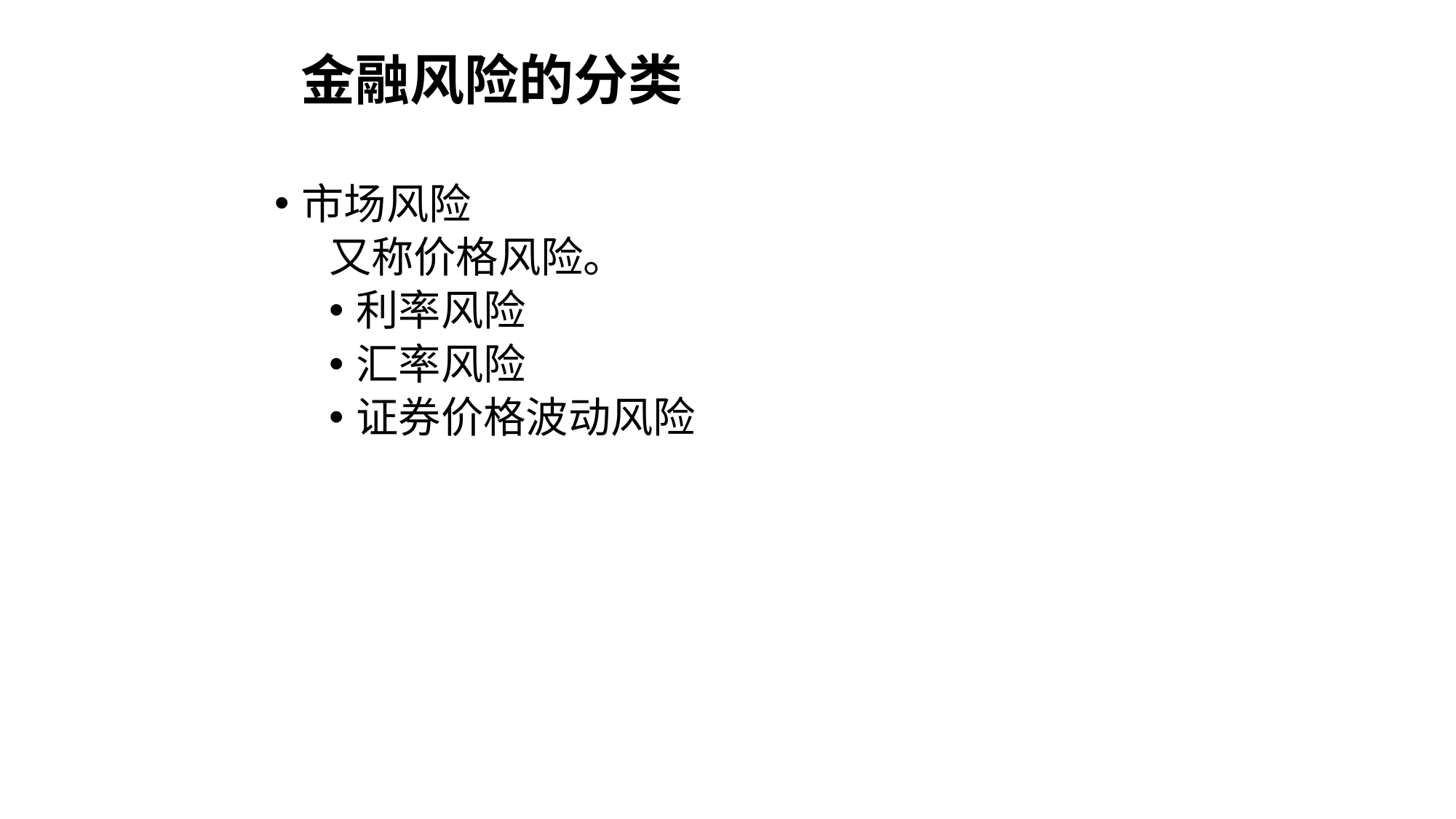

金融风险的分类
市场风险
又称价格风险。
利率风险
汇率风险
证券价格波动风险